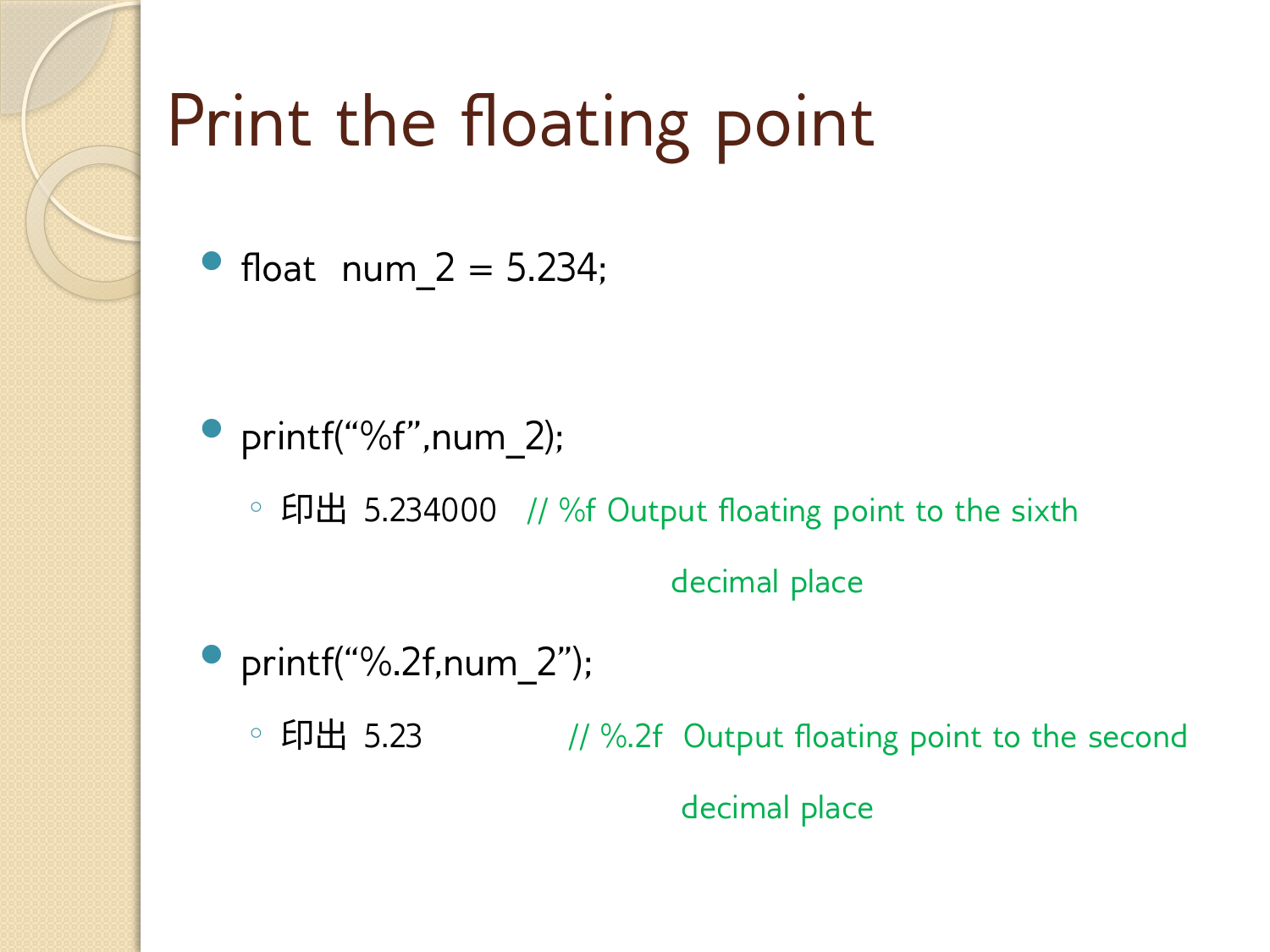

# Print the floating point
float  num_2 = 5.234;

printf(“%f”,num_2);
印出 5.234000	// %f Output floating point to the sixth
                                         decimal place
printf(“%.2f,num_2”);
印出 5.23  	    // %.2f  Output floating point to the second
                                          decimal place